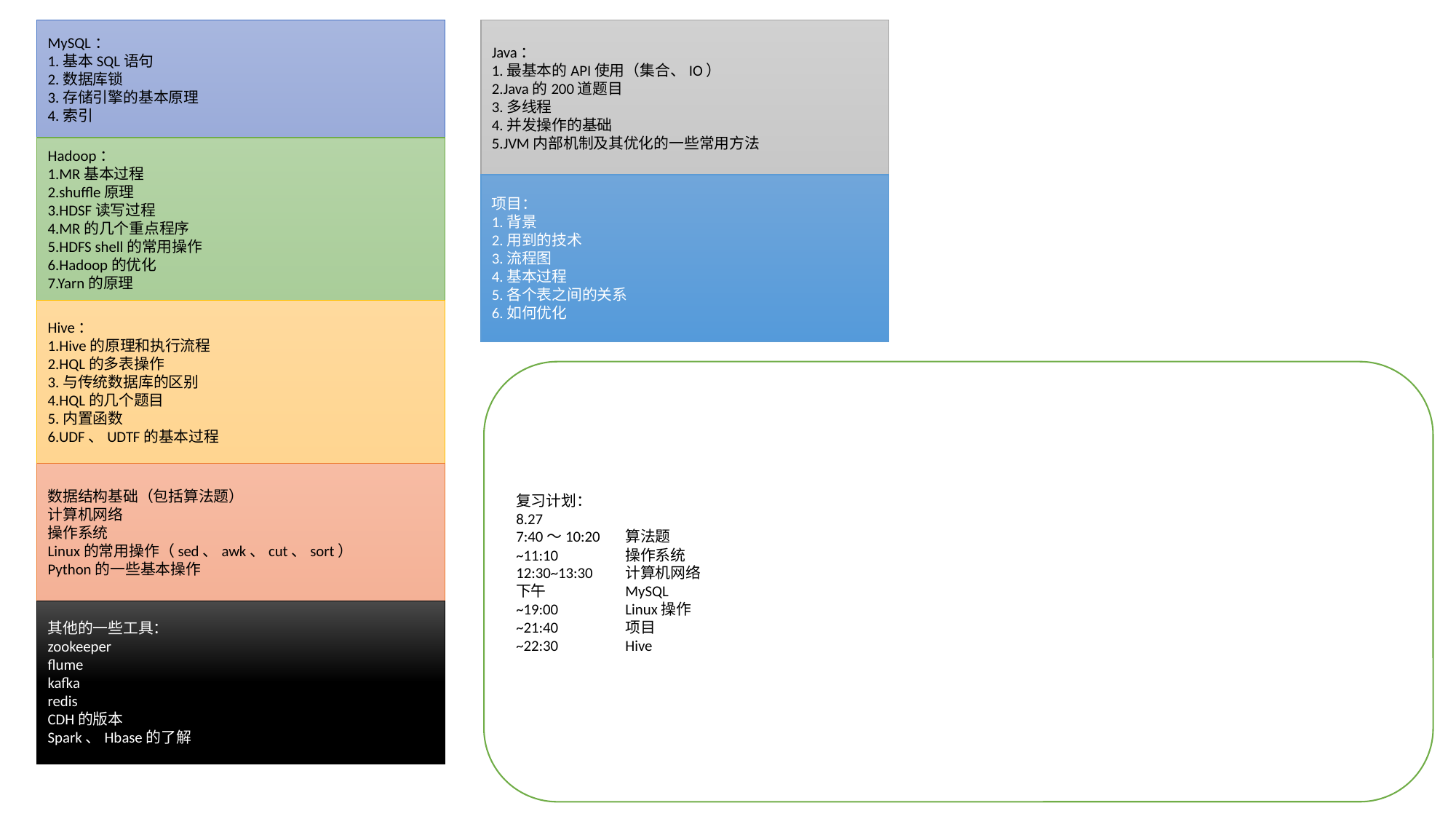

MySQL：
1.基本SQL语句
2.数据库锁
3.存储引擎的基本原理
4.索引
Java：
1.最基本的API使用（集合、IO）
2.Java的200道题目
3.多线程
4.并发操作的基础
5.JVM内部机制及其优化的一些常用方法
Hadoop：
1.MR基本过程
2.shuffle原理
3.HDSF读写过程
4.MR的几个重点程序
5.HDFS shell的常用操作
6.Hadoop的优化
7.Yarn的原理
项目：
1.背景
2.用到的技术
3.流程图
4.基本过程
5.各个表之间的关系
6.如何优化
Hive：
1.Hive的原理和执行流程
2.HQL的多表操作
3.与传统数据库的区别
4.HQL的几个题目
5.内置函数
6.UDF、UDTF的基本过程
复习计划：
8.27
7:40～10:20	算法题
~11:10	操作系统
12:30~13:30	计算机网络
下午	MySQL
~19:00	Linux操作
~21:40	项目
~22:30	Hive

数据结构基础（包括算法题）
计算机网络
操作系统
Linux的常用操作（sed、awk、cut、sort）
Python的一些基本操作
其他的一些工具：
zookeeper
flume
kafka
redis
CDH的版本
Spark、Hbase的了解